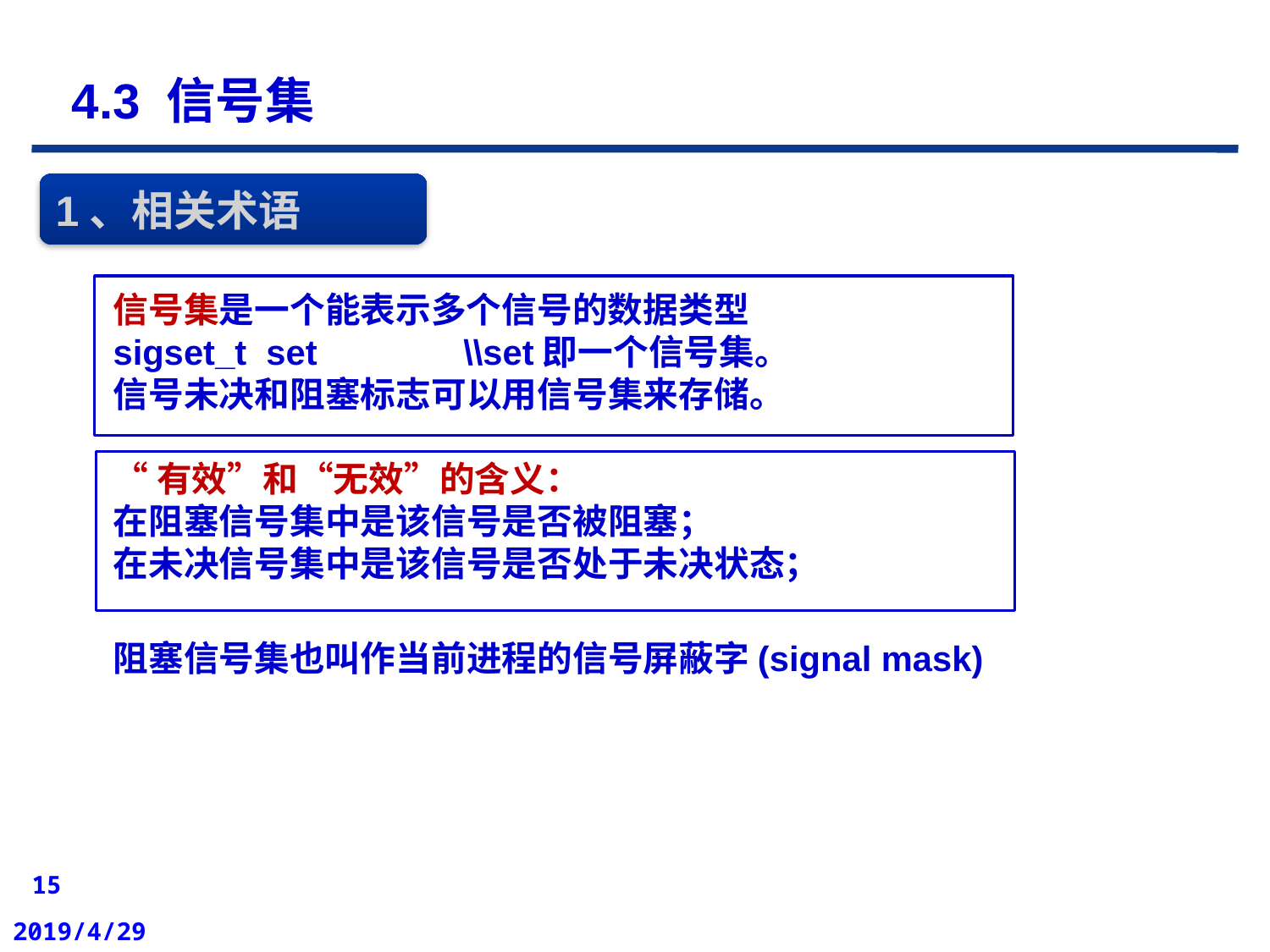

4.3 信号集
1、相关术语

信号集是一个能表示多个信号的数据类型
sigset_t  set               \\set即一个信号集。
信号未决和阻塞标志可以用信号集来存储。
“有效”和“无效”的含义：
在阻塞信号集中是该信号是否被阻塞；
在未决信号集中是该信号是否处于未决状态；
阻塞信号集也叫作当前进程的信号屏蔽字(signal mask)